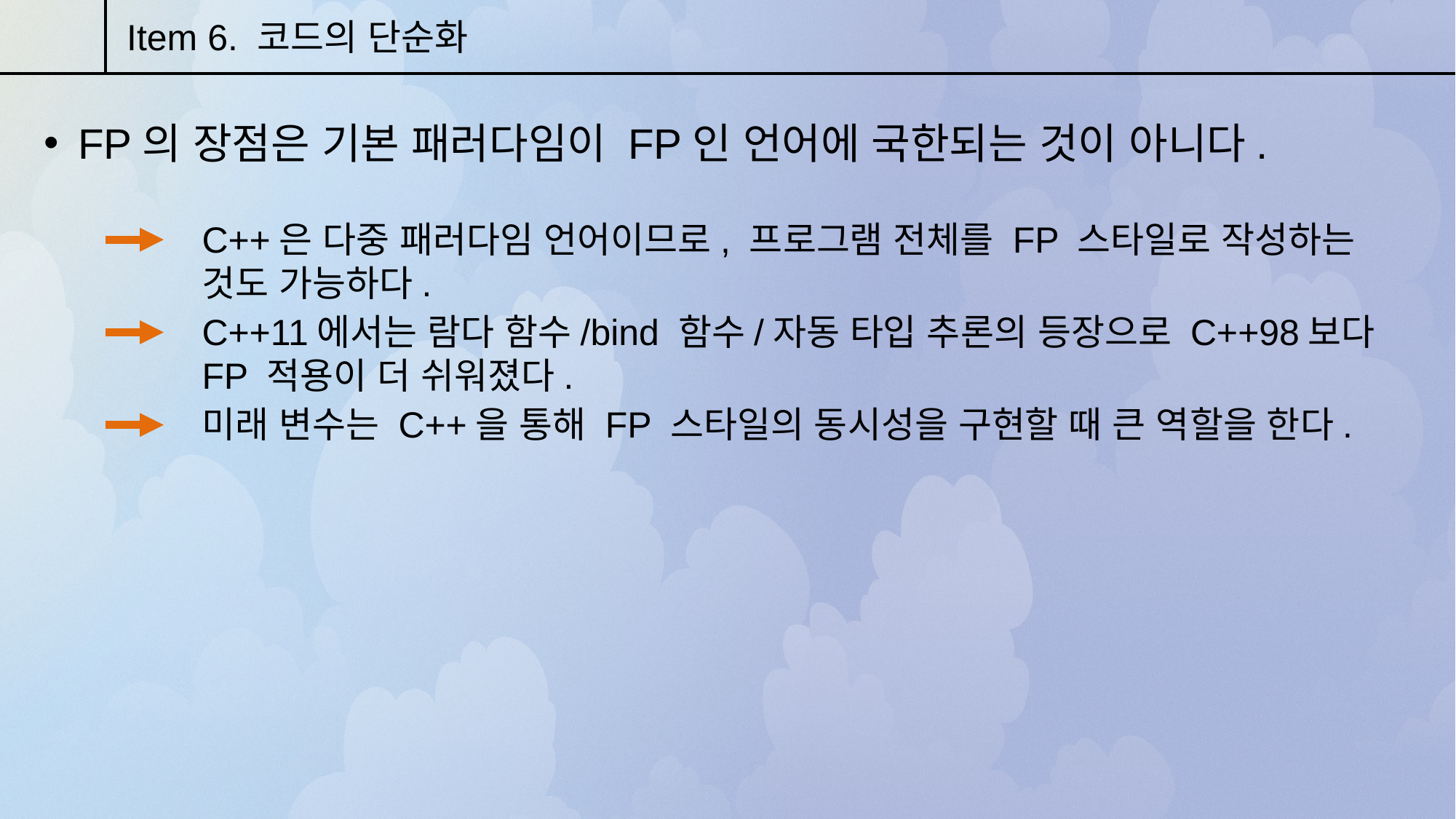

Item 6. 코드의 단순화
FP의 장점은 기본 패러다임이 FP인 언어에 국한되는 것이 아니다.
C++은 다중 패러다임 언어이므로, 프로그램 전체를 FP 스타일로 작성하는 것도 가능하다.
C++11에서는 람다 함수/bind 함수/자동 타입 추론의 등장으로 C++98보다 FP 적용이 더 쉬워졌다.
미래 변수는 C++을 통해 FP 스타일의 동시성을 구현할 때 큰 역할을 한다.